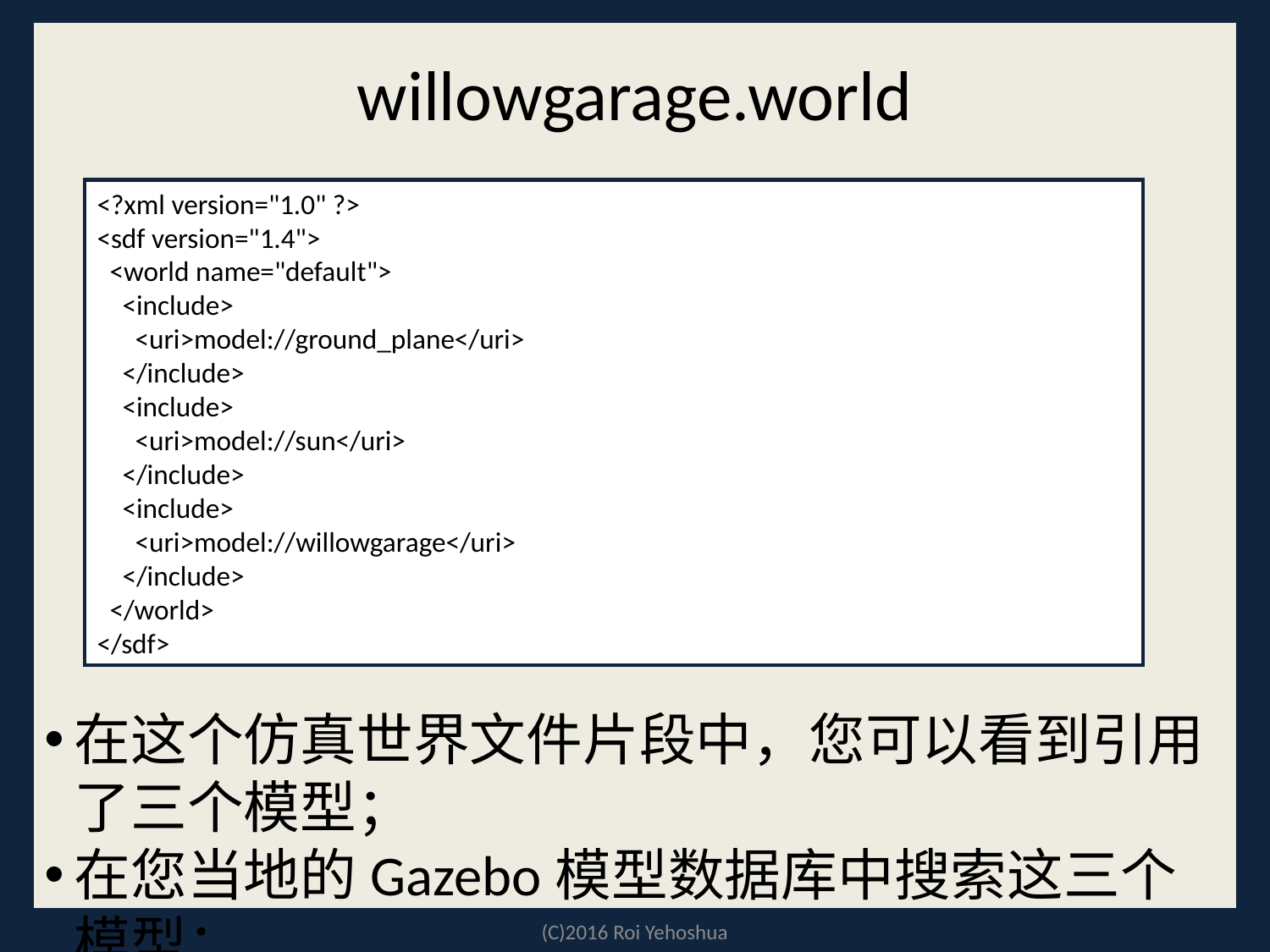

willowgarage.world
<?xml version="1.0" ?>
<sdf version="1.4">
  <world name="default">
    <include>
      <uri>model://ground_plane</uri>
    </include>
    <include>
      <uri>model://sun</uri>
    </include>
    <include>
      <uri>model://willowgarage</uri>
    </include>
  </world>
</sdf>
在这个仿真世界文件片段中，您可以看到引用了三个模型；
在您当地的Gazebo模型数据库中搜索这三个模型；
如果本地数据库找不到，它们将自动从Gazebo的在线数据库中取出。
(C)2016 Roi Yehoshua